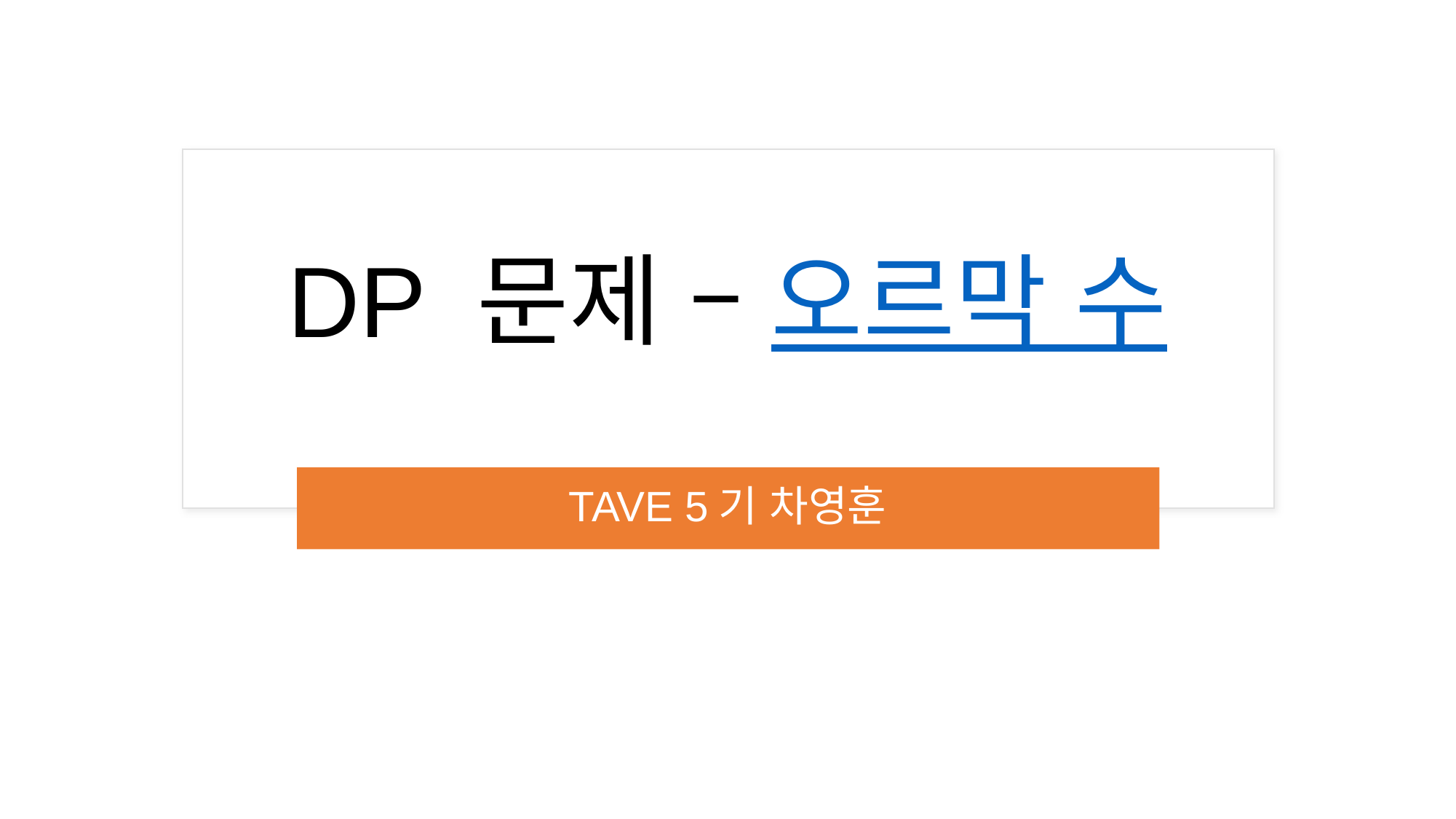

# DP 문제 – 오르막 수

TAVE 5기 차영훈